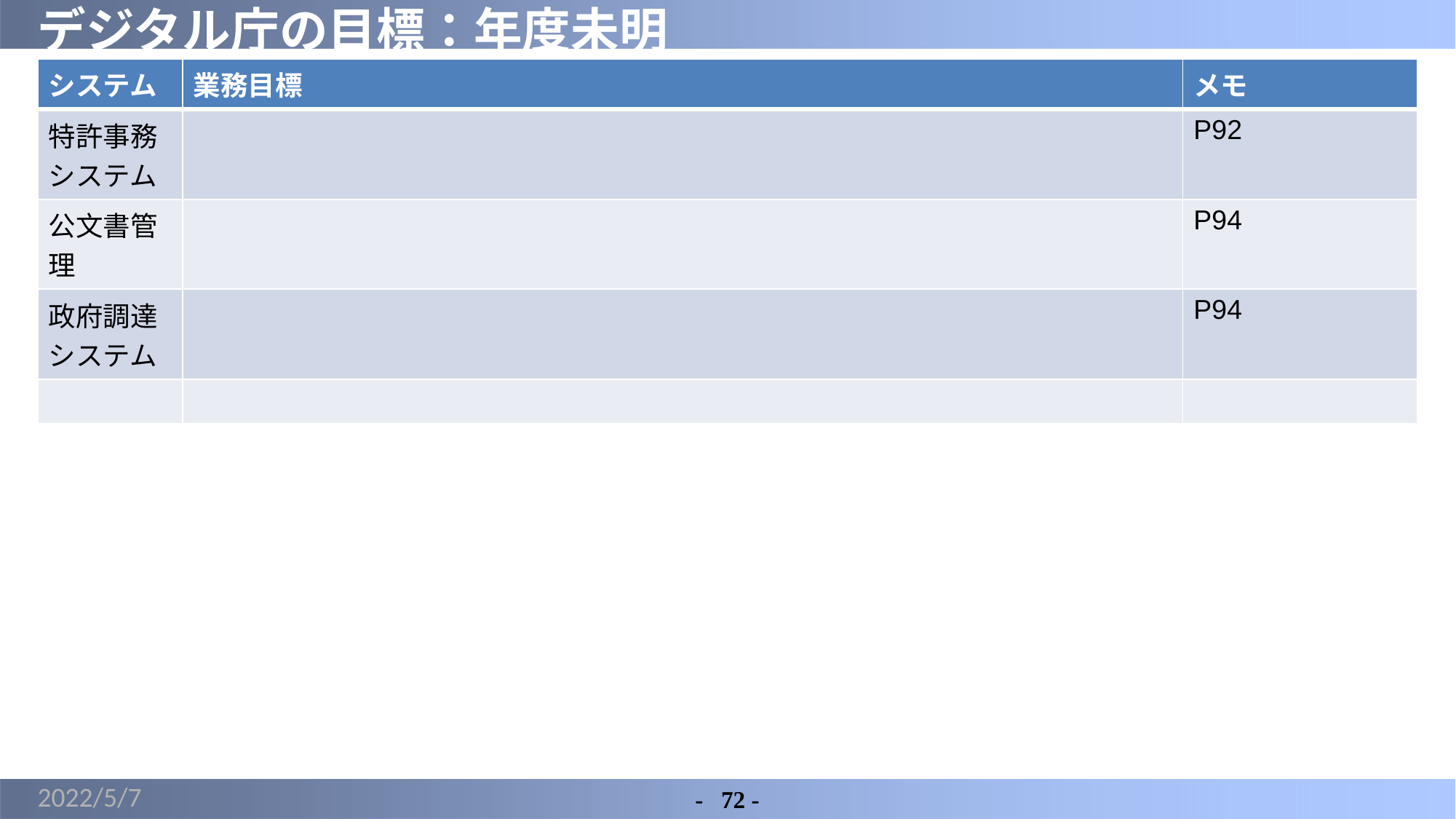

# デジタル庁の目標：年度未明
| システム | 業務目標 | メモ |
| --- | --- | --- |
| 特許事務システム |  | P92 |
| 公文書管理 |  | P94 |
| 政府調達システム |  | P94 |
|  |  |  |
2022/5/7
-	72 -